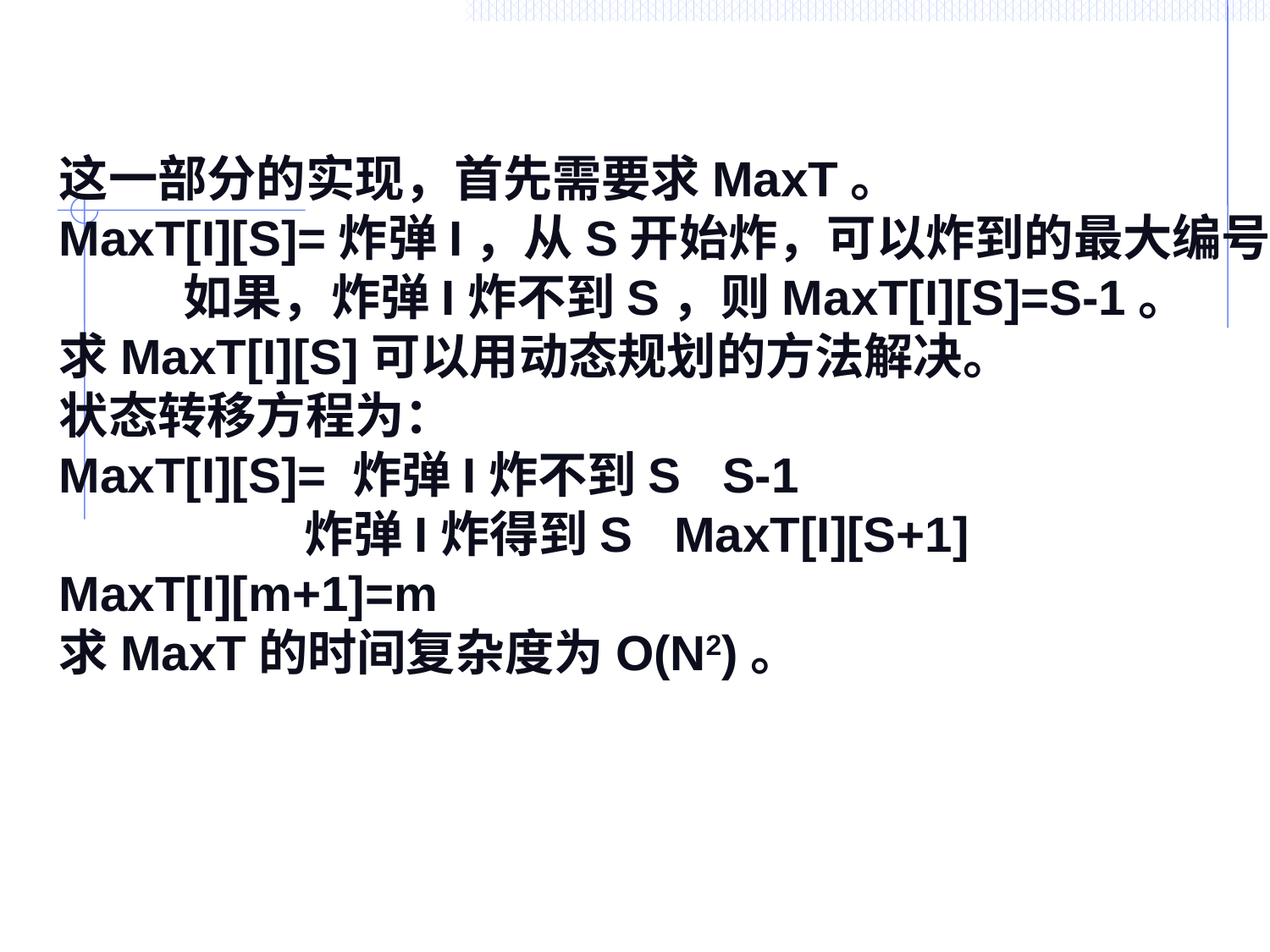

这一部分的实现，首先需要求MaxT。
MaxT[I][S]=炸弹I，从S开始炸，可以炸到的最大编号。
          如果，炸弹I炸不到S，则MaxT[I][S]=S-1。
求MaxT[I][S]可以用动态规划的方法解决。
状态转移方程为：
MaxT[I][S]= 炸弹I炸不到S   S-1
            　　炸弹I炸得到S   MaxT[I][S+1]
MaxT[I][m+1]=m
求MaxT的时间复杂度为O(N2)。